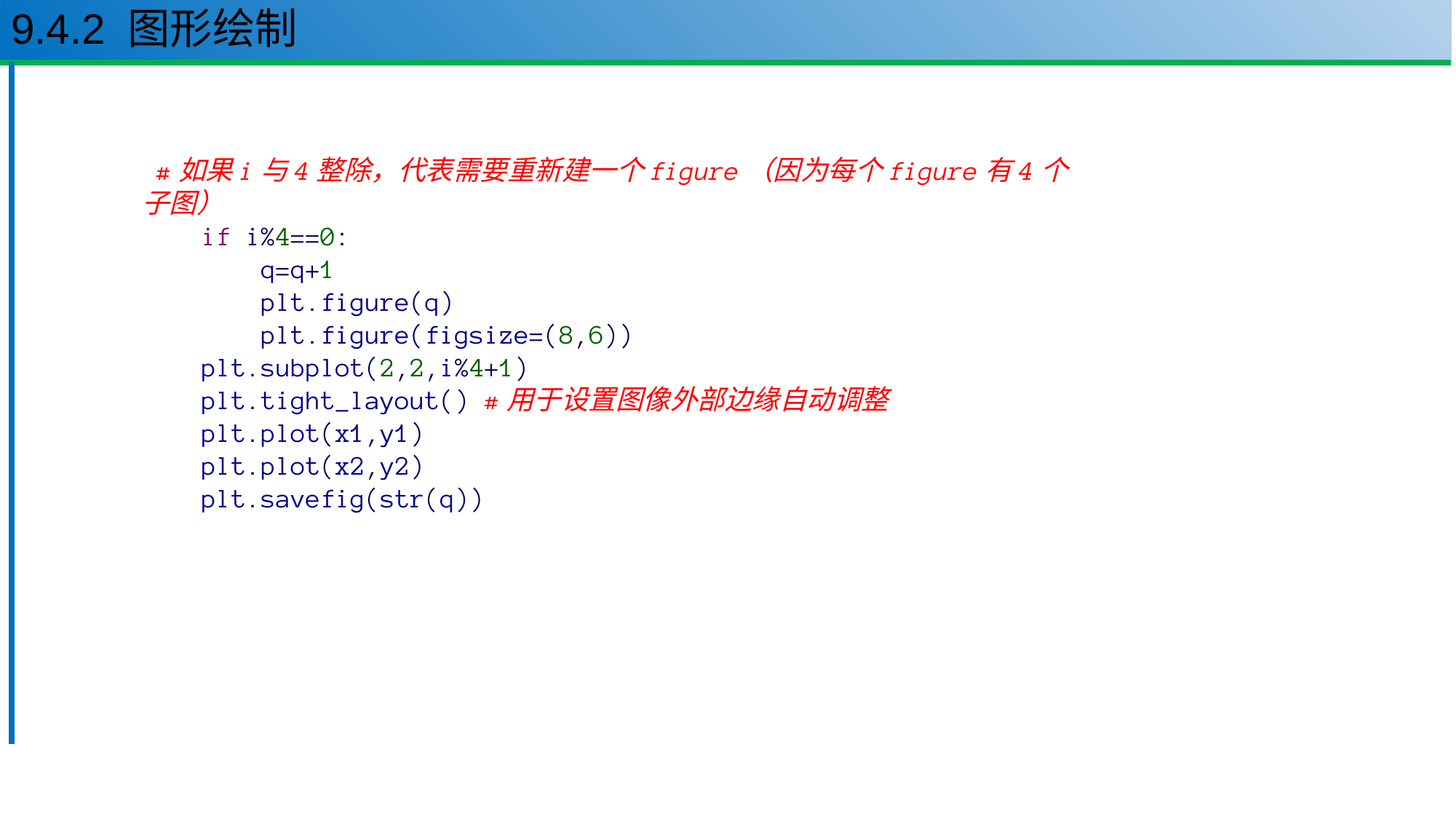

# 9.4.2 图形绘制
7.5.2 图形绘制
Part 7
 #如果i与4整除，代表需要重新建一个figure（因为每个figure有4个子图）
    if i%4==0:
        q=q+1
        plt.figure(q)
        plt.figure(figsize=(8,6))
    plt.subplot(2,2,i%4+1)
    plt.tight_layout() #用于设置图像外部边缘自动调整
    plt.plot(x1,y1)
    plt.plot(x2,y2)
    plt.savefig(str(q))